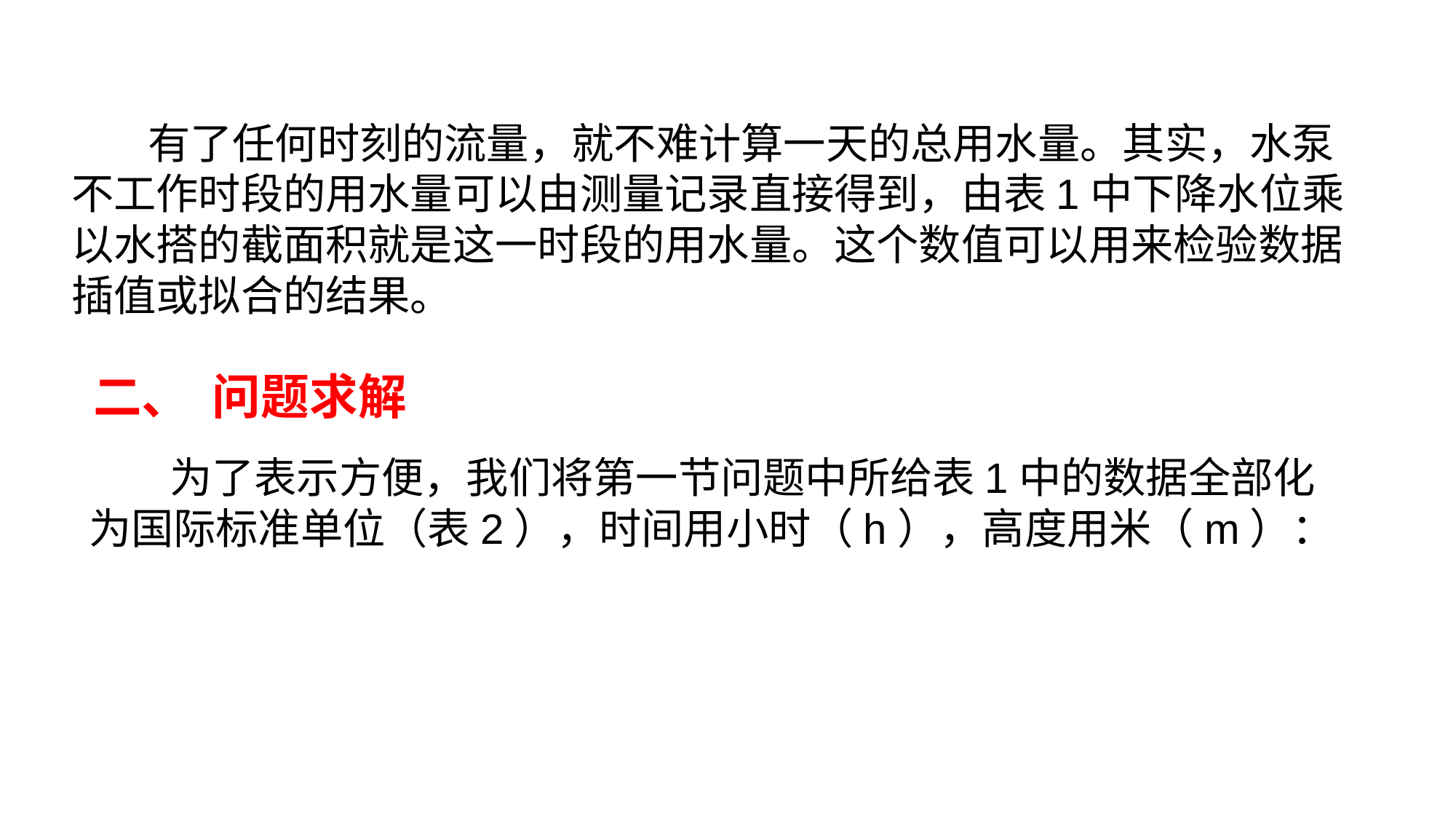

有了任何时刻的流量，就不难计算一天的总用水量。其实，水泵不工作时段的用水量可以由测量记录直接得到，由表1中下降水位乘以水搭的截面积就是这一时段的用水量。这个数值可以用来检验数据插值或拟合的结果。
二、  问题求解
            为了表示方便，我们将第一节问题中所给表1中的数据全部化为国际标准单位（表2），时间用小时（h），高度用米（m）：